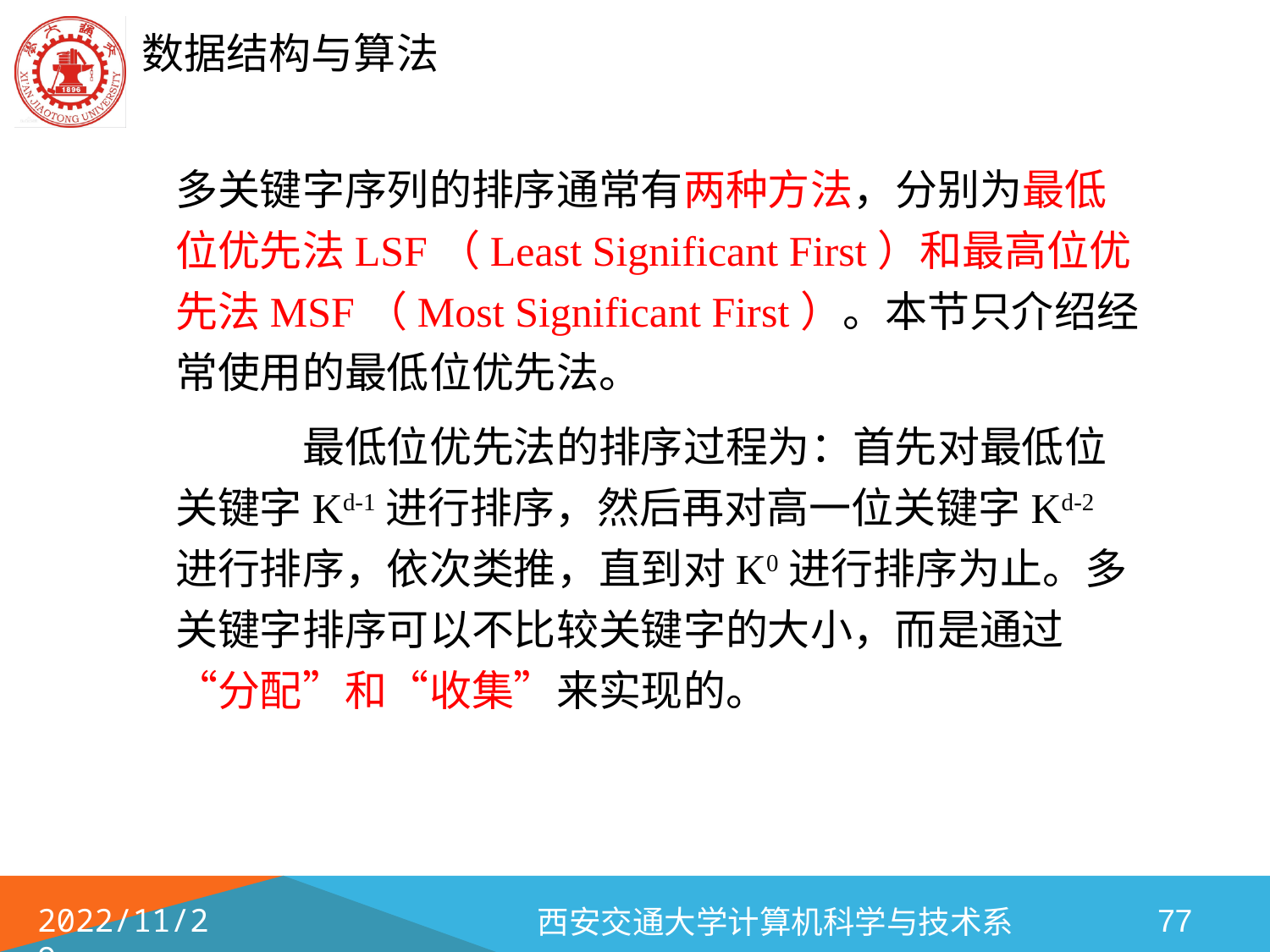

多关键字序列的排序通常有两种方法，分别为最低位优先法LSF（Least Significant First）和最高位优先法MSF（Most Significant First）。本节只介绍经常使用的最低位优先法。
		最低位优先法的排序过程为：首先对最低位关键字Kd-1进行排序，然后再对高一位关键字Kd-2进行排序，依次类推，直到对K0进行排序为止。多关键字排序可以不比较关键字的大小，而是通过“分配”和“收集”来实现的。